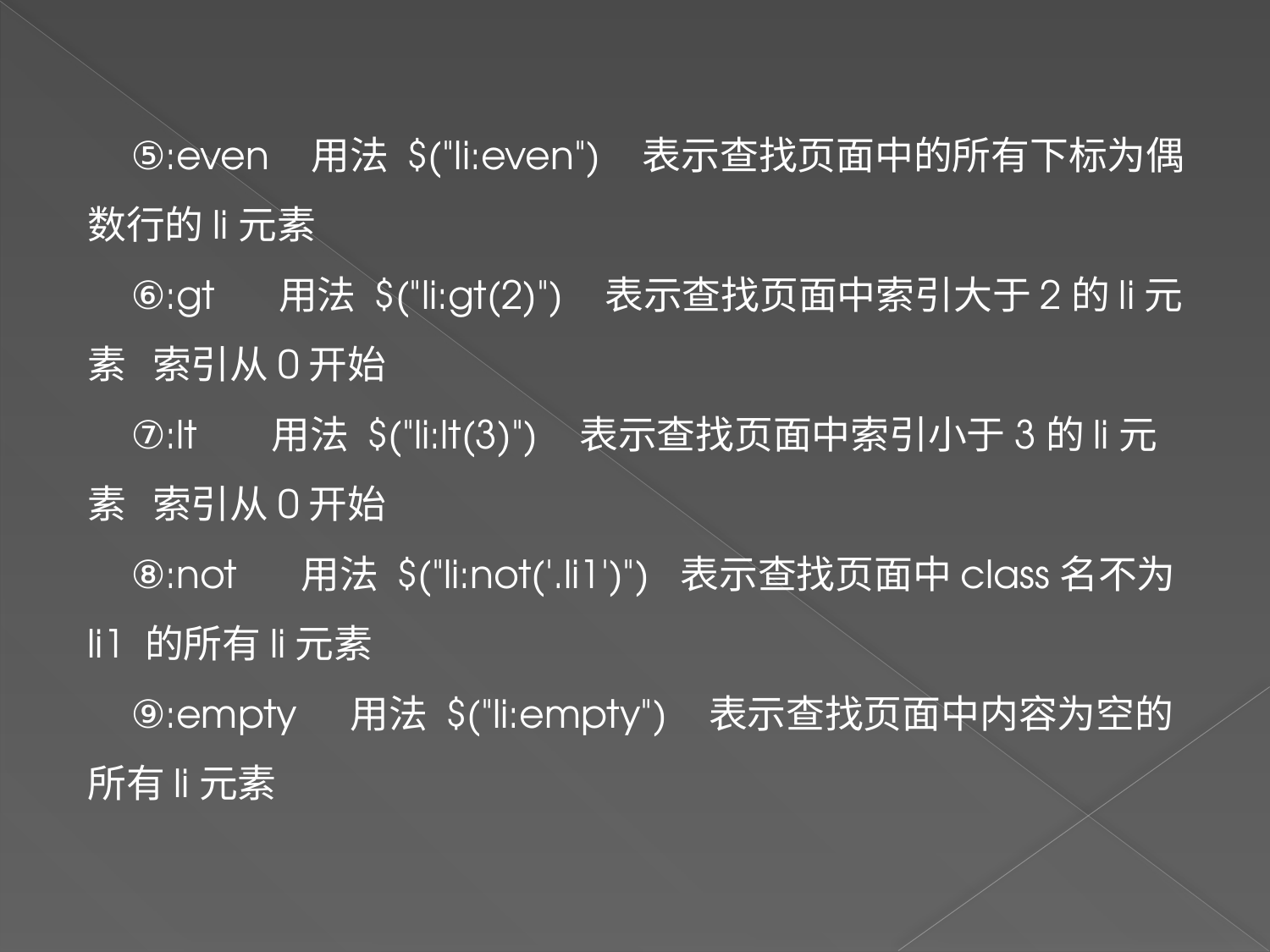

⑤:even   用法 $("li:even")   表示查找页面中的所有下标为偶数行的li元素
    ⑥:gt     用法 $("li:gt(2)")   表示查找页面中索引大于2的li元素   索引从0开始
    ⑦:lt      用法 $("li:lt(3)")   表示查找页面中索引小于3的li元素   索引从0开始
    ⑧:not     用法 $("li:not('.li1')")  表示查找页面中class名不为li1 的所有li元素
    ⑨:empty    用法 $("li:empty")   表示查找页面中内容为空的所有li元素